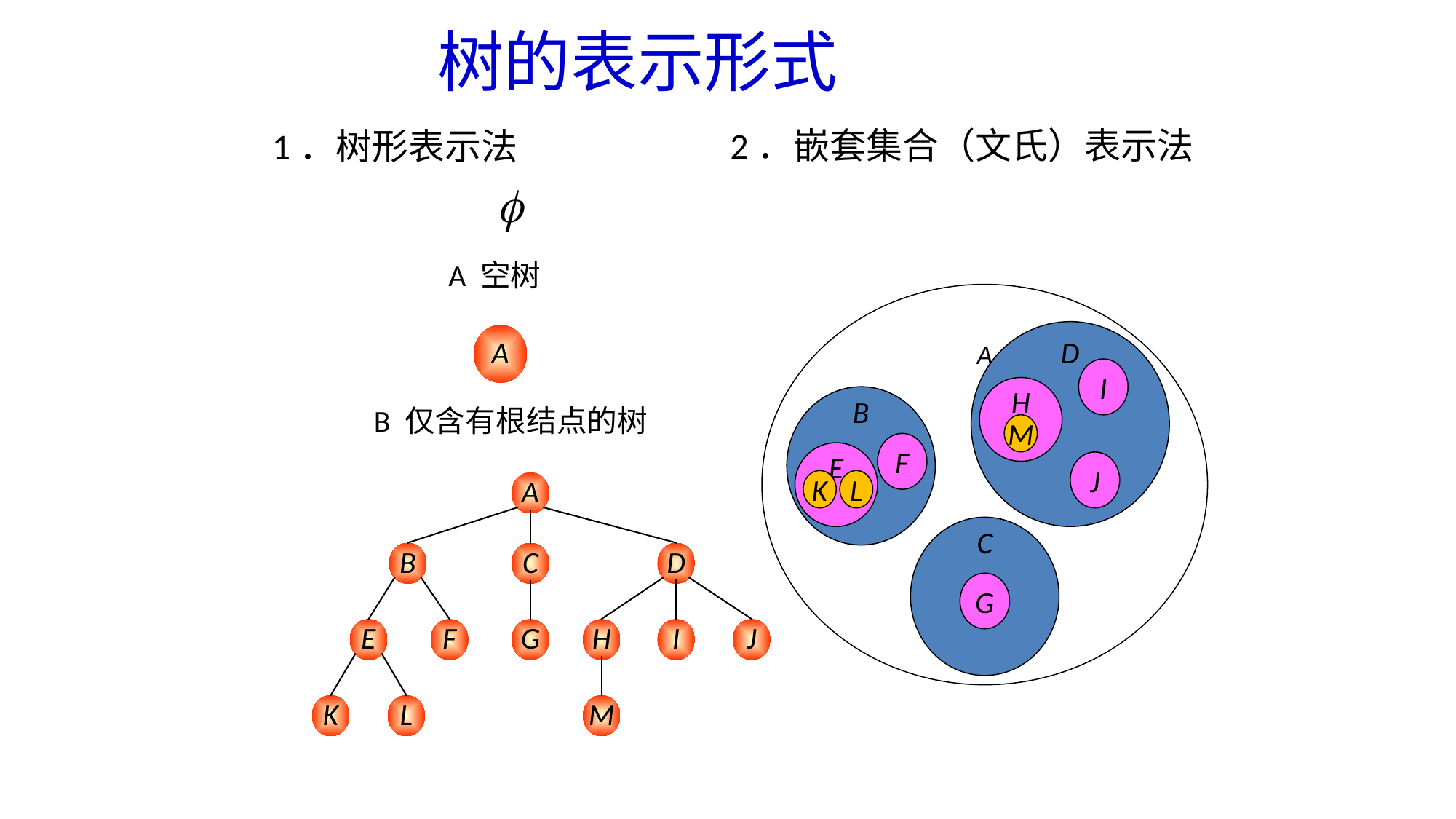

树的表示形式
2．嵌套集合（文氏）表示法
1．树形表示法
φ
A 空树
A

D

 A
B 仅含有根结点的树
I
H

B

M
F
E

J
K
L
 A
 B
 C
 D
 E
 F
 G
 H
 I
 J
 K
 L
 M
C

G